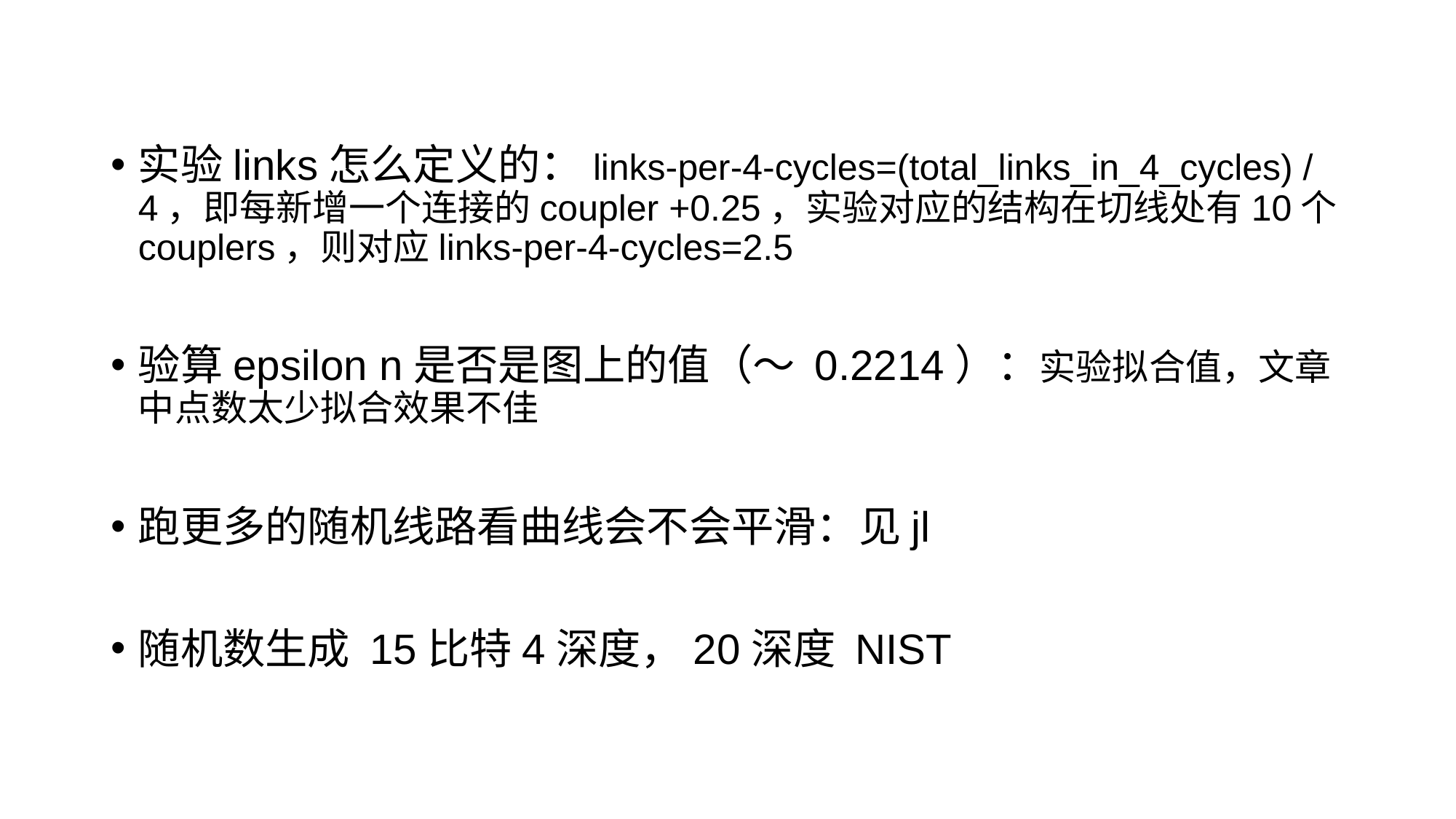

实验links怎么定义的：links-per-4-cycles=(total_links_in_4_cycles) / 4，即每新增一个连接的coupler +0.25，实验对应的结构在切线处有10个couplers，则对应links-per-4-cycles=2.5

验算epsilon n是否是图上的值（～ 0.2214）：实验拟合值，文章中点数太少拟合效果不佳

跑更多的随机线路看曲线会不会平滑：见jl

随机数生成 15比特4深度，20深度 NIST